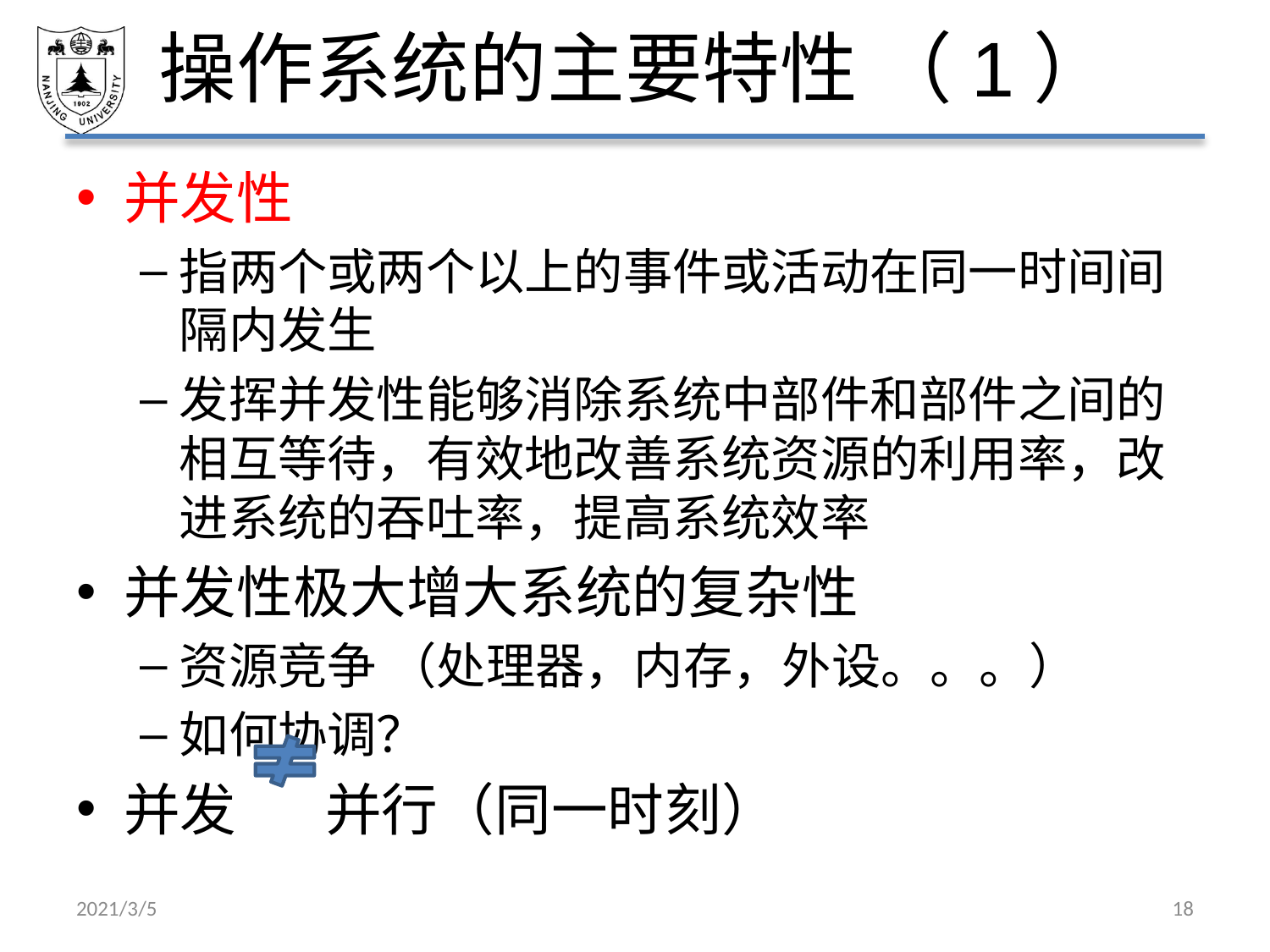

# 操作系统的主要特性 （1）
并发性
指两个或两个以上的事件或活动在同一时间间隔内发生
发挥并发性能够消除系统中部件和部件之间的相互等待，有效地改善系统资源的利用率，改进系统的吞吐率，提高系统效率
并发性极大增大系统的复杂性
资源竞争 （处理器，内存，外设。。。）
如何协调？
并发       并行（同一时刻）

2021/3/5
18